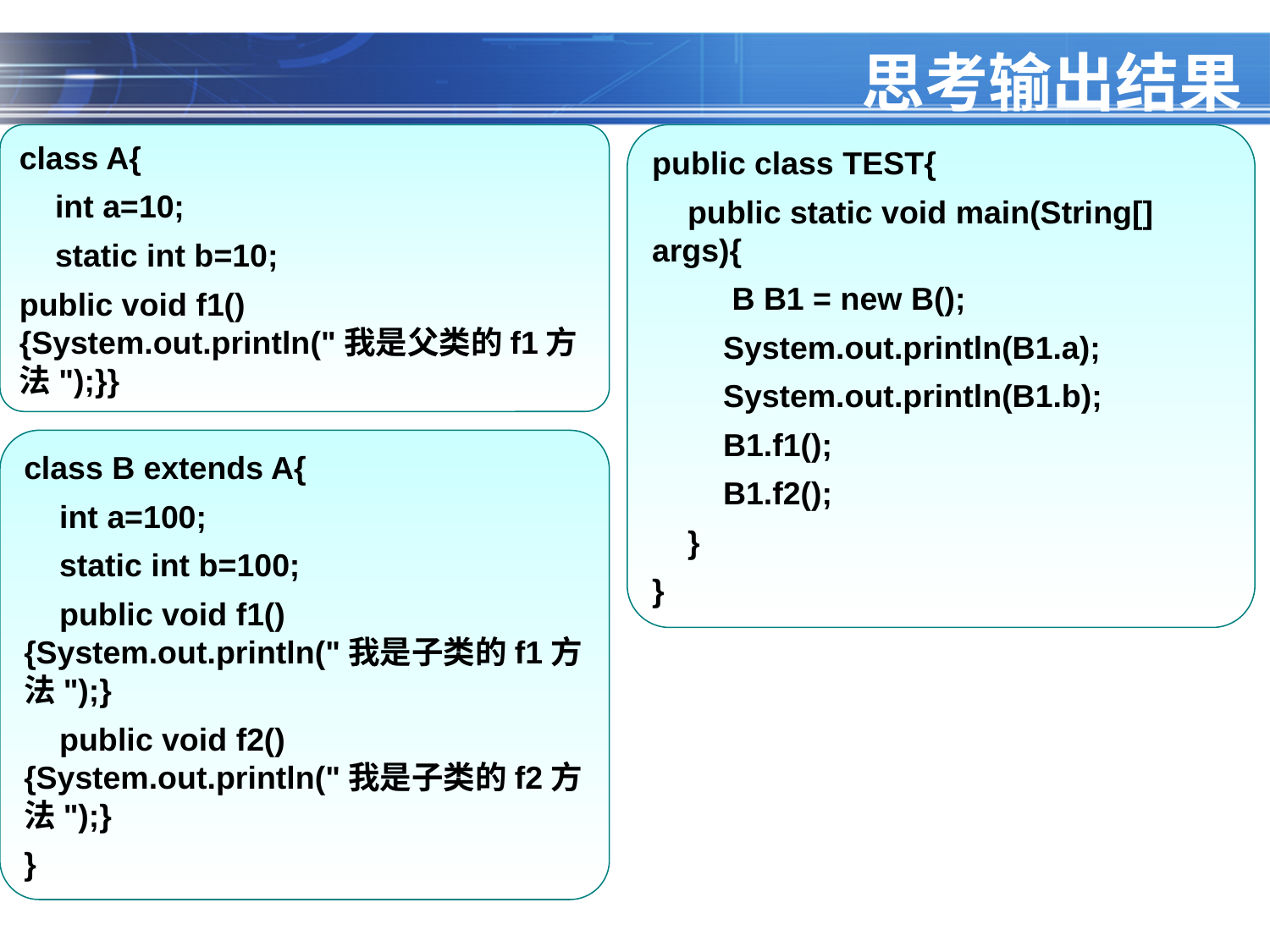

# 思考输出结果
class A{
    int a=10;
    static int b=10;
public void f1(){System.out.println("我是父类的f1方法");}}
public class TEST{
    public static void main(String[] args){
         B B1 = new B();
        System.out.println(B1.a);
        System.out.println(B1.b);
        B1.f1();
        B1.f2();
    }
}
class B extends A{
    int a=100;
    static int b=100;
    public void f1()    {System.out.println("我是子类的f1方法");}
    public void f2()    {System.out.println("我是子类的f2方法");}
}